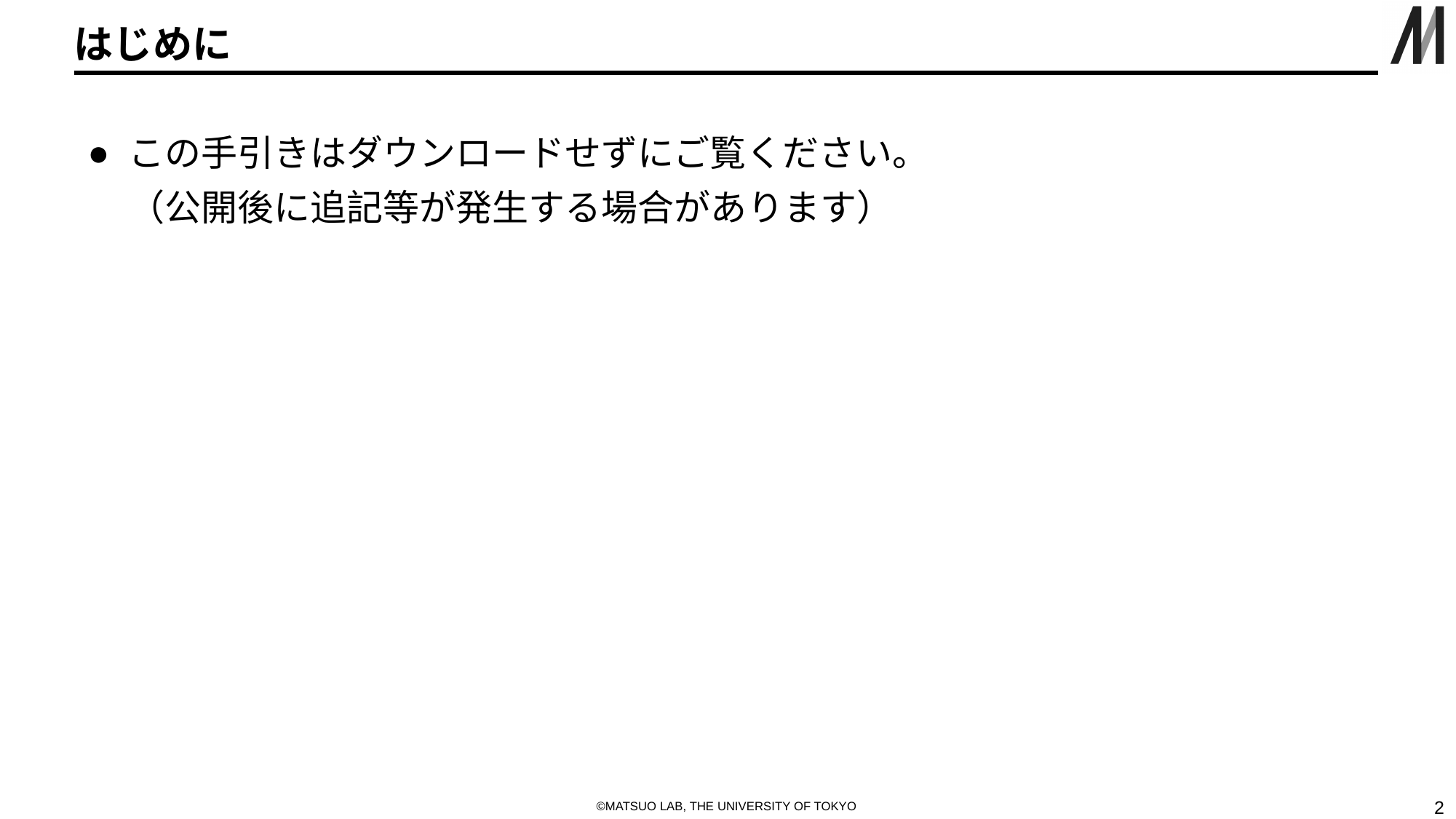

# はじめに
この手引きはダウンロードせずにご覧ください。
（公開後に追記等が発生する場合があります）
2